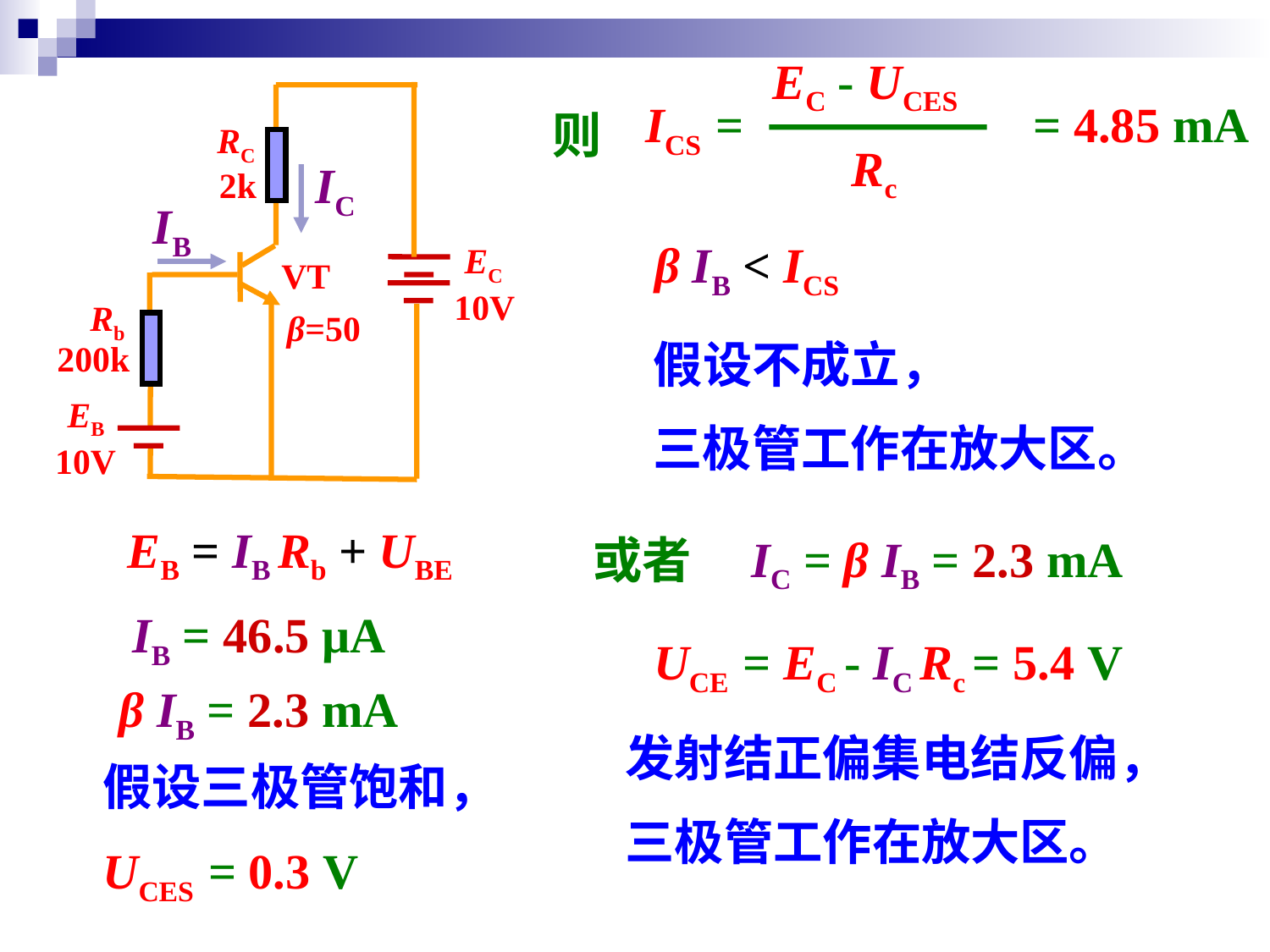

EC - UCES

RC

2k

EC

VT

10V
Rb
β=50

200k

EB

10V

= 4.85 mA
ICS  =
则

Rc
IC
IB

β IB < ICS

假设不成立，
三极管工作在放大区。
EB = IB Rb + UBE
IC = β IB = 2.3 mA
或者
IB = 46.5 μA
UCE  = EC - IC Rc = 5.4 V
β IB = 2.3 mA
发射结正偏集电结反偏，
三极管工作在放大区。
假设三极管饱和，
UCES  = 0.3 V

65